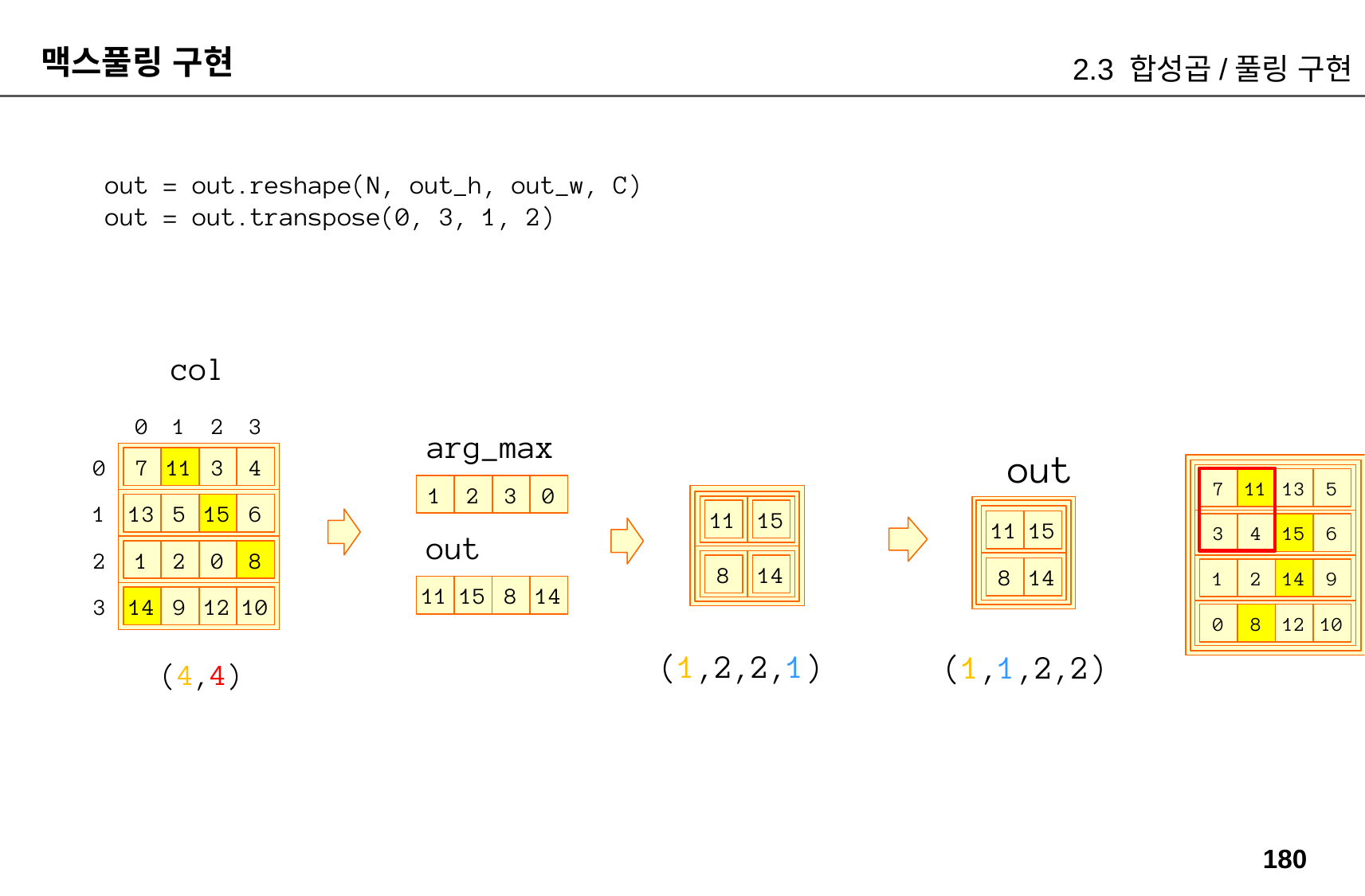

맥스풀링 구현
2.3 합성곱/풀링 구현
out = out.reshape(N, out_h, out_w, C)
out = out.transpose(0, 3, 1, 2)
col
0
1
2
3
arg_max
out

0
7
11
3
4

7
11
13
5
1
2
3
0

1
13
5
15
6

11
15

11
15
3
4
15
6

out

2
1
2
0
8

8
14

8
14
1
2
14
9
11
15
8
14

3
14
9
12
10

0
8
12
10
(1,2,2,1)
(1,1,2,2)
(4,4)